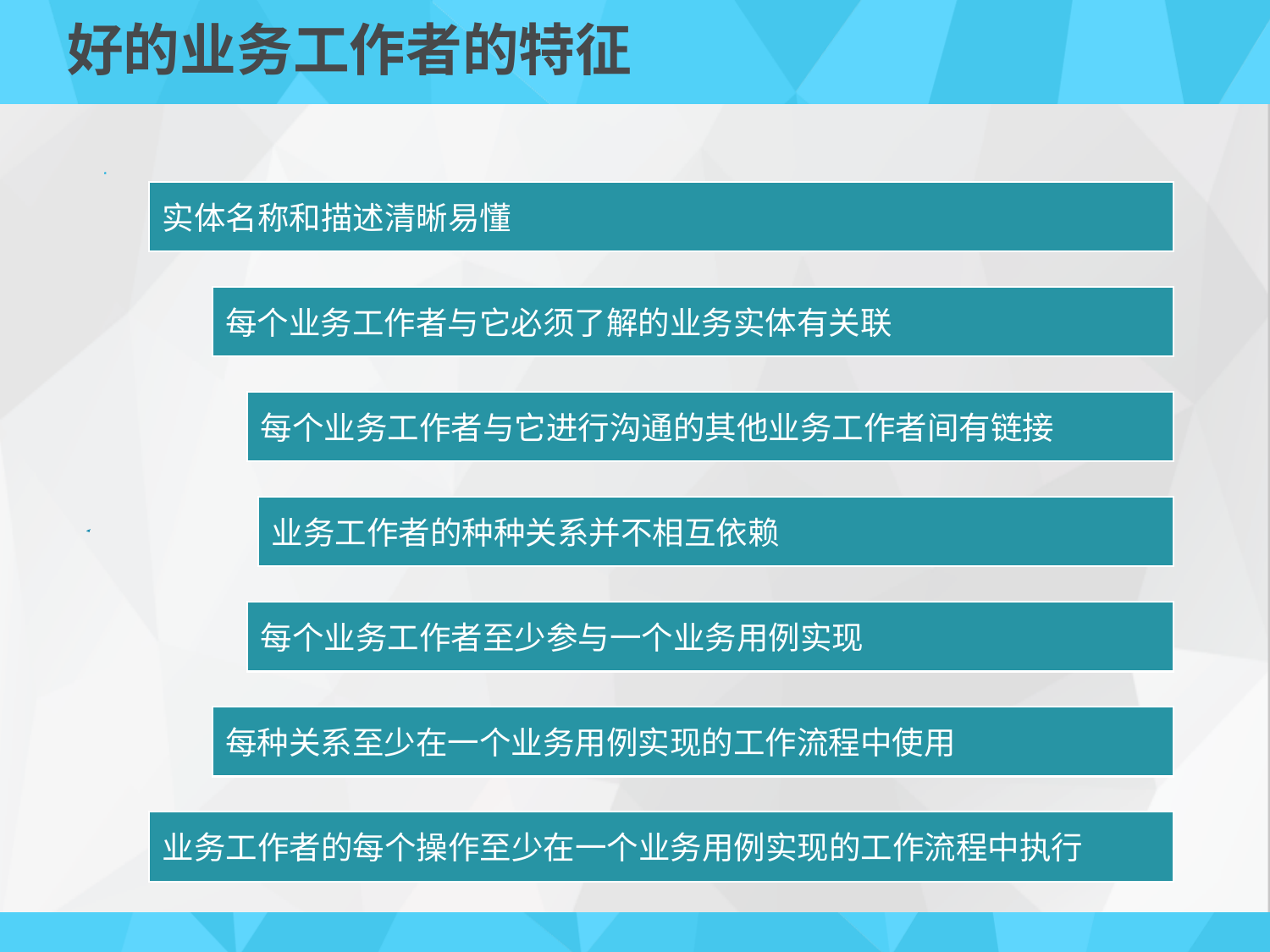

# 好的业务工作者的特征
每个业务工作者与它必须了解的业务实体有关联
每个业务工作者与它进行沟通的其他业务工作者间有链接
实体名称和描述清晰易懂
业务工作者的种种关系并不相互依赖
每个业务工作者至少参与一个业务用例实现
每种关系至少在一个业务用例实现的工作流程中使用
业务工作者的每个操作至少在一个业务用例实现的工作流程中执行